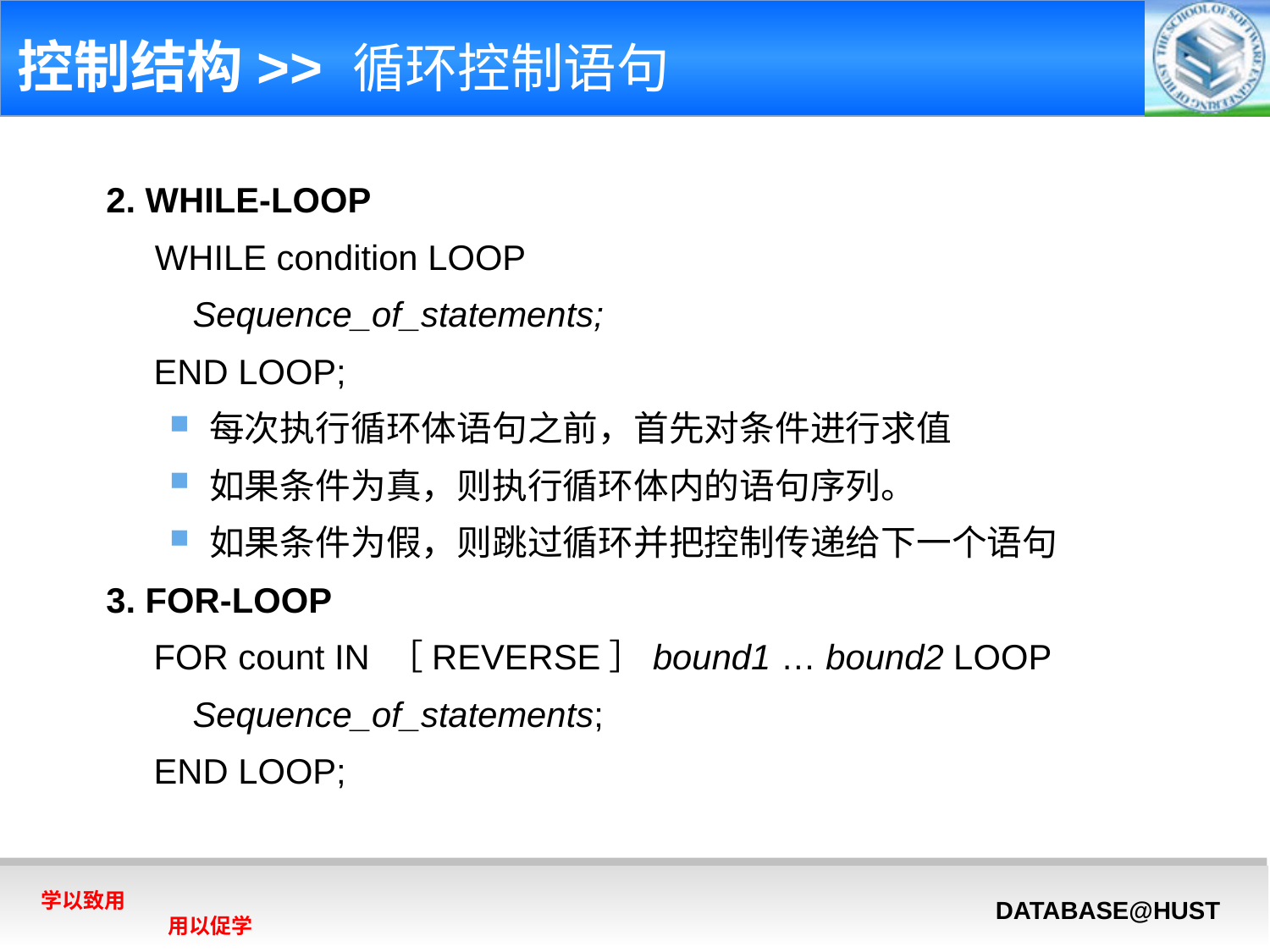

# 控制结构>> 循环控制语句
2. WHILE-LOOP
     WHILE condition LOOP
 	    Sequence_of_statements;
	END LOOP;
每次执行循环体语句之前，首先对条件进行求值
如果条件为真，则执行循环体内的语句序列。
如果条件为假，则跳过循环并把控制传递给下一个语句
3. FOR-LOOP
    	FOR count IN ［REVERSE］bound1 … bound2 LOOP
 	    Sequence_of_statements;
	END LOOP;